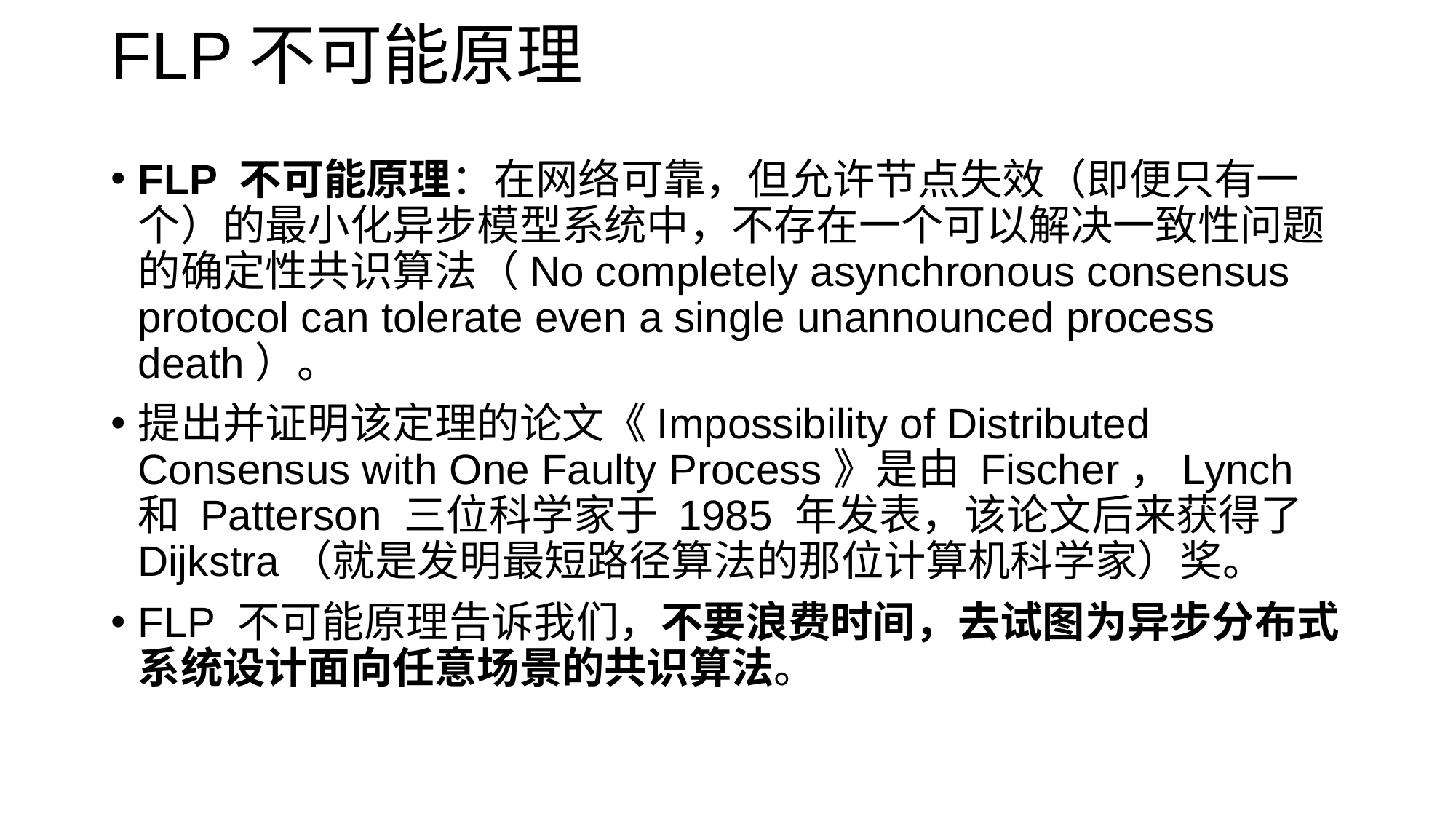

# FLP不可能原理
FLP 不可能原理：在网络可靠，但允许节点失效（即便只有一个）的最小化异步模型系统中，不存在一个可以解决一致性问题的确定性共识算法（No completely asynchronous consensus protocol can tolerate even a single unannounced process death）。
提出并证明该定理的论文《Impossibility of Distributed Consensus with One Faulty Process》是由 Fischer，Lynch 和 Patterson 三位科学家于 1985 年发表，该论文后来获得了 Dijkstra（就是发明最短路径算法的那位计算机科学家）奖。
FLP 不可能原理告诉我们，不要浪费时间，去试图为异步分布式系统设计面向任意场景的共识算法。